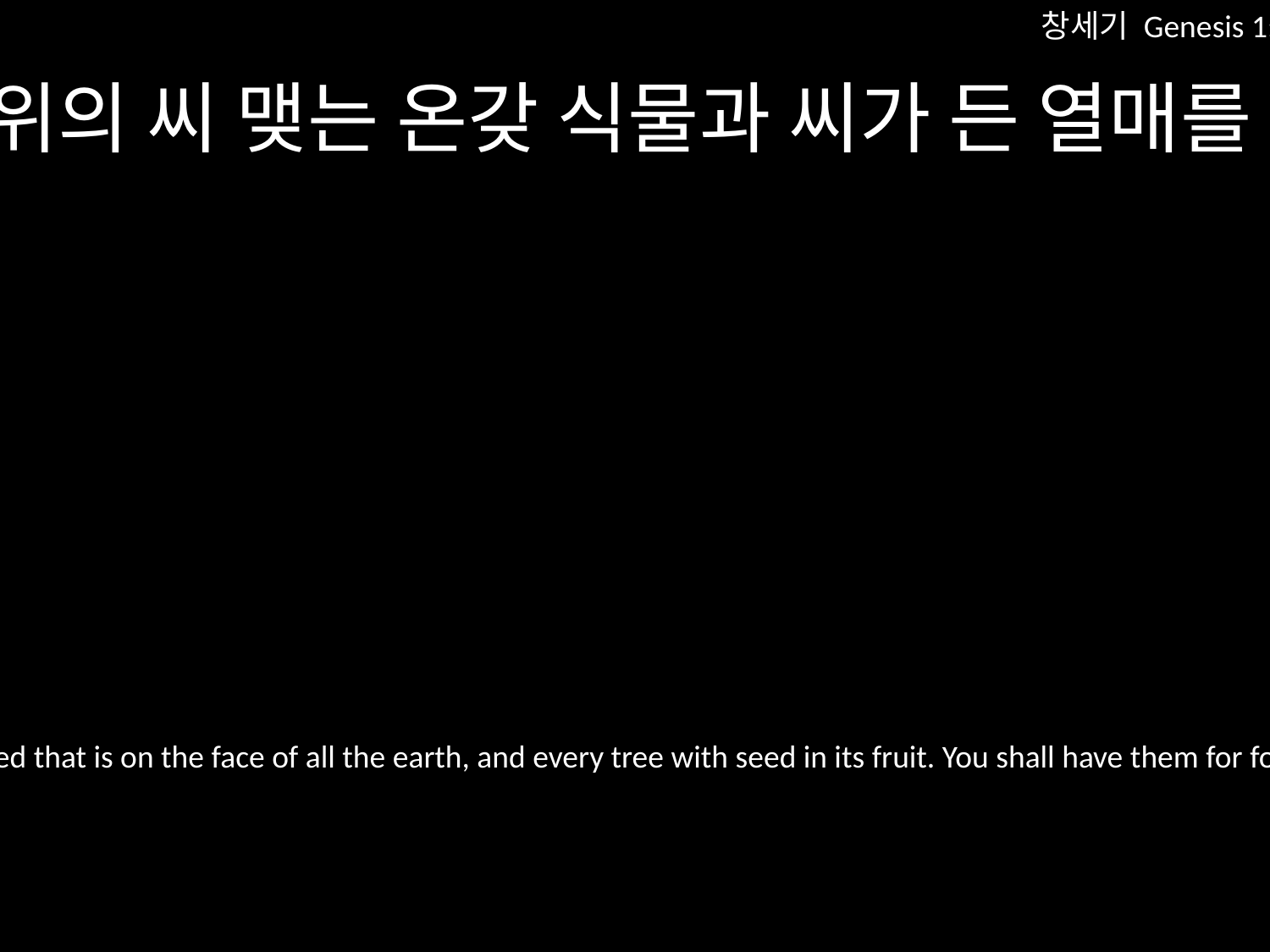

창세기 Genesis 1:29
하나님께서 말씀하시기를 “내가 땅 위의 씨 맺는 온갖 식물과 씨가 든 열매를 맺는 온갖 나무를 너희에게 주었으니 이것들이 너희의 먹을 양식이 될 것이다.
And God said, “Behold, I have given you every plant yielding seed that is on the face of all the earth, and every tree with seed in its fruit. You shall have them for food.